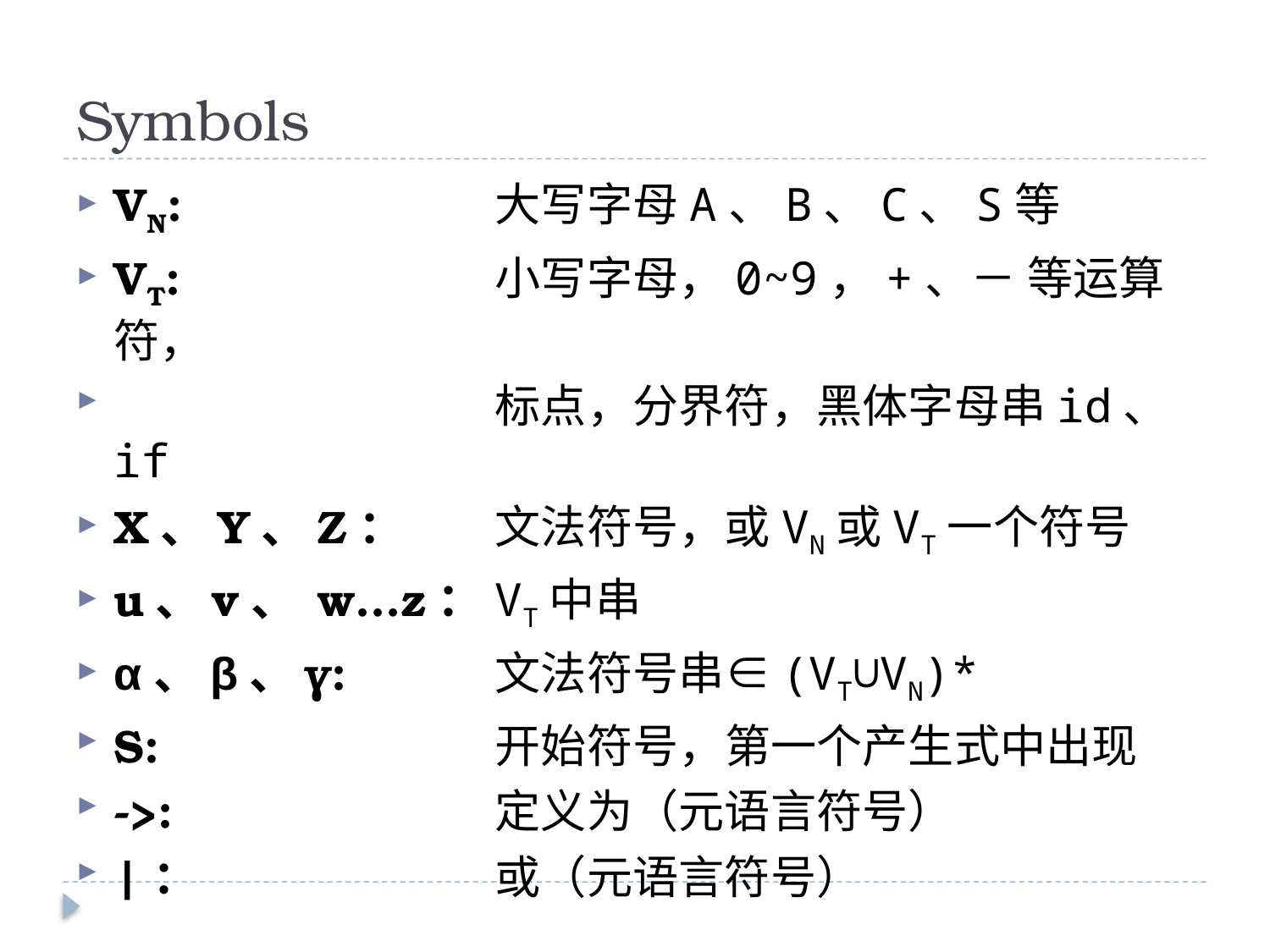

# Symbols
VN:		 	大写字母A、B、C、S等
VT:		 	小写字母，0~9，+、－ 等运算符，
		 	标点，分界符，黑体字母串id、if
X、Y、Z：	文法符号，或VN或VT一个符号
u、v、 w…z： 	VT中串
α、β、γ:	 	文法符号串∈(VT∪VN)*
S:		  	开始符号，第一个产生式中出现
->:		  	定义为（元语言符号）
|：		  	或（元语言符号）

35